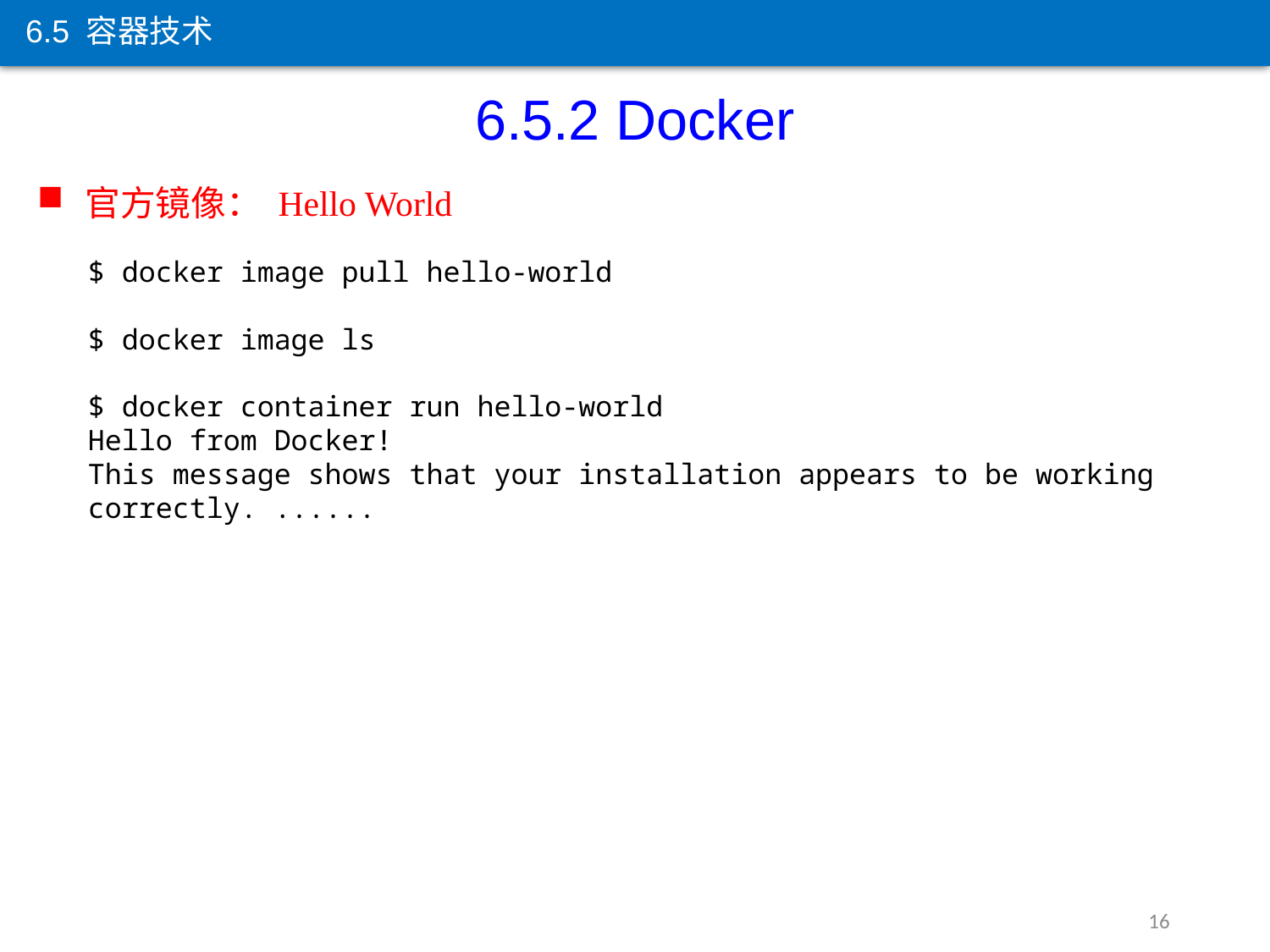

6.5 容器技术
6.5.2 Docker
官方镜像： Hello World

$ docker image pull hello-world

$ docker image ls

$ docker container run hello-world
Hello from Docker!
This message shows that your installation appears to be working
correctly. ......
16